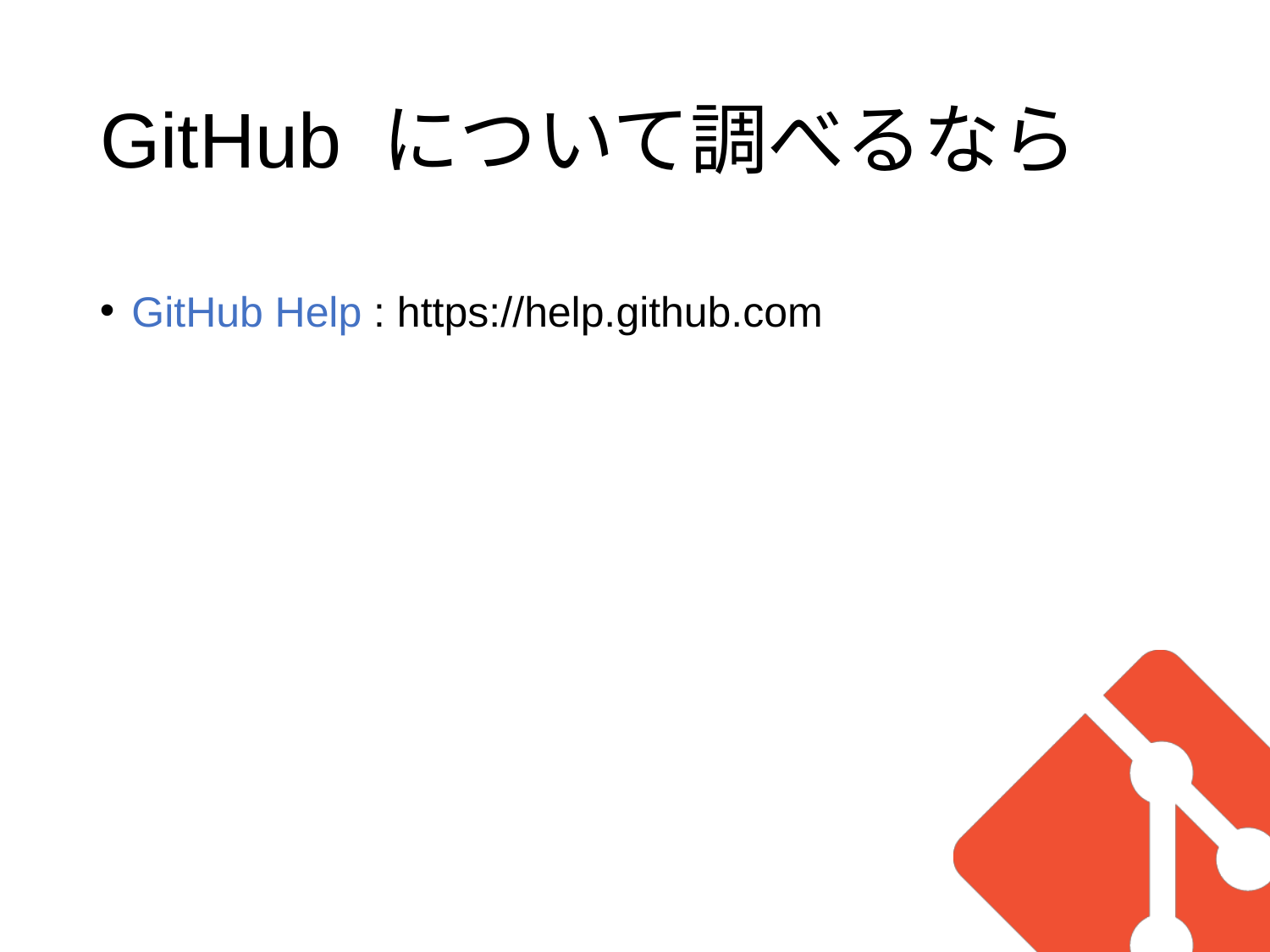

# GitHub について調べるなら
GitHub Help : https://help.github.com